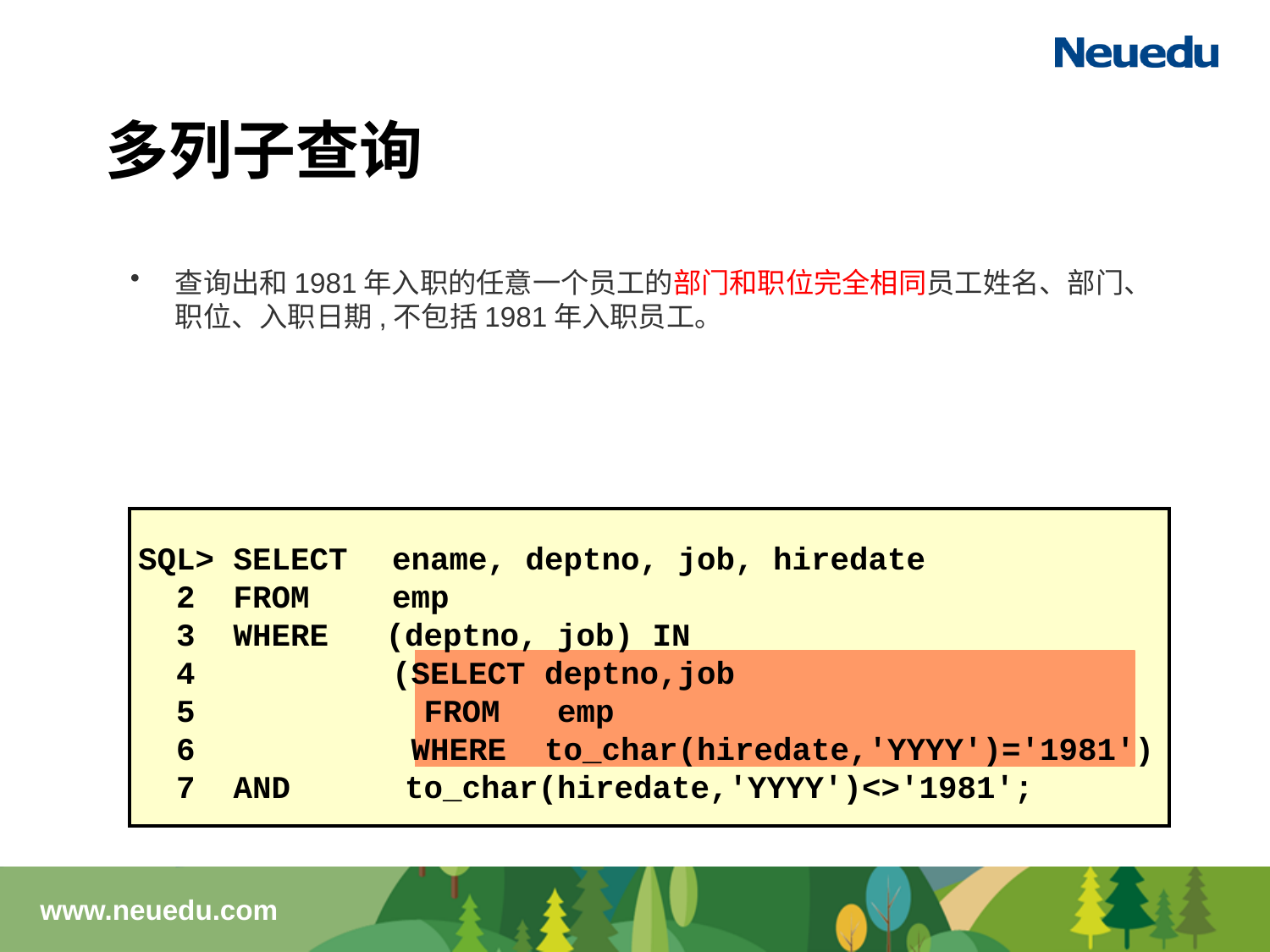

多列子查询
查询出和1981年入职的任意一个员工的部门和职位完全相同员工姓名、部门、职位、入职日期,不包括1981年入职员工。
SQL> SELECT	ename, deptno, job, hiredate
  2  FROM	emp
  3  WHERE   (deptno, job) IN
  4 		(SELECT deptno,job
  5            FROM   emp
  6       	 WHERE  to_char(hiredate,'YYYY')='1981')
  7  AND      to_char(hiredate,'YYYY')<>'1981';